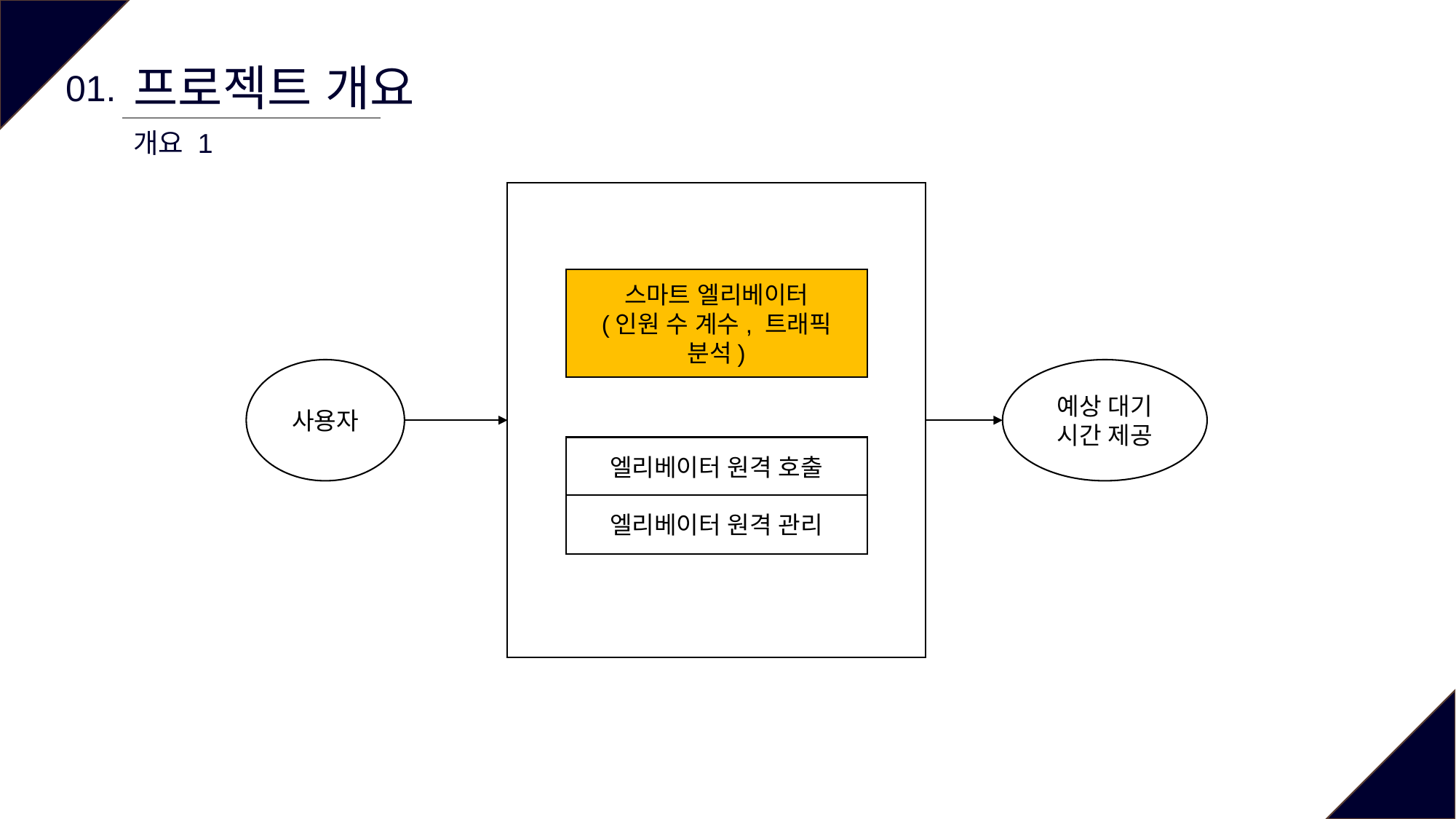

프로젝트 개요
01.
개요 1

스마트 엘리베이터
(인원 수 계수, 트래픽 분석)
사용자
예상 대기 시간 제공
엘리베이터 원격 호출
엘리베이터 원격 관리